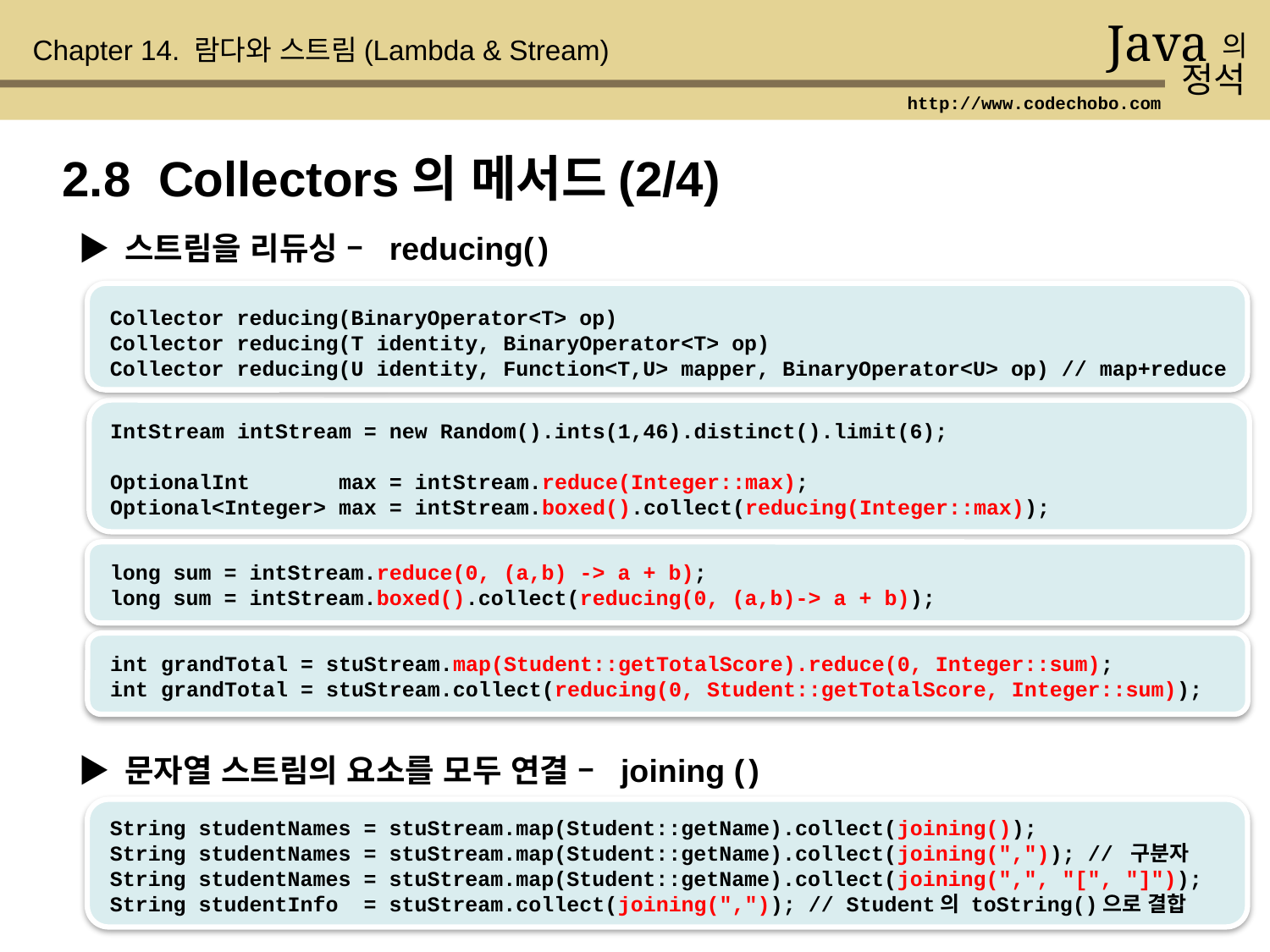

Java
의
정석
Chapter 14. 람다와 스트림(Lambda & Stream)

http://www.codechobo.com
2.8  Collectors의 메서드(2/4)
▶ 스트림을 리듀싱 –  reducing( )

Collector reducing(BinaryOperator<T> op)
Collector reducing(T identity, BinaryOperator<T> op)
Collector reducing(U identity, Function<T,U> mapper, BinaryOperator<U> op) // map+reduce

IntStream intStream = new Random().ints(1,46).distinct().limit(6);

OptionalInt       max = intStream.reduce(Integer::max);
Optional<Integer> max = intStream.boxed().collect(reducing(Integer::max));

long sum = intStream.reduce(0, (a,b) -> a + b);
long sum = intStream.boxed().collect(reducing(0, (a,b)-> a + b));

int grandTotal = stuStream.map(Student::getTotalScore).reduce(0, Integer::sum);
int grandTotal = stuStream.collect(reducing(0, Student::getTotalScore, Integer::sum));
▶ 문자열 스트림의 요소를 모두 연결 –  joining ( )

String studentNames = stuStream.map(Student::getName).collect(joining());
String studentNames = stuStream.map(Student::getName).collect(joining(",")); // 구분자
String studentNames = stuStream.map(Student::getName).collect(joining(",", "[", "]"));
String studentInfo  = stuStream.collect(joining(",")); // Student의 toString()으로 결합